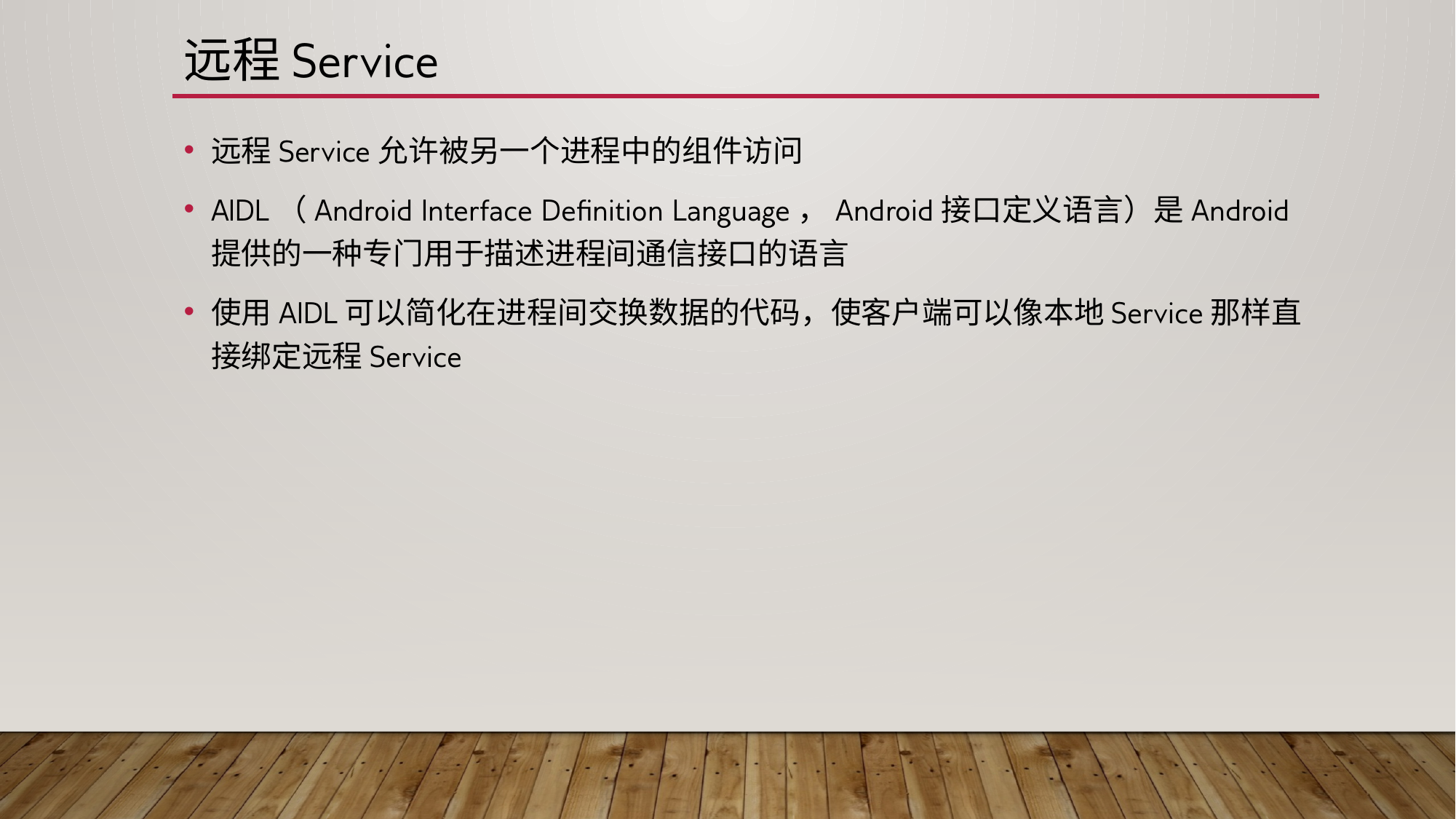

# 远程Service
远程Service允许被另一个进程中的组件访问
AIDL（Android Interface Definition Language，Android接口定义语言）是Android提供的一种专门用于描述进程间通信接口的语言
使用AIDL可以简化在进程间交换数据的代码，使客户端可以像本地Service那样直接绑定远程Service